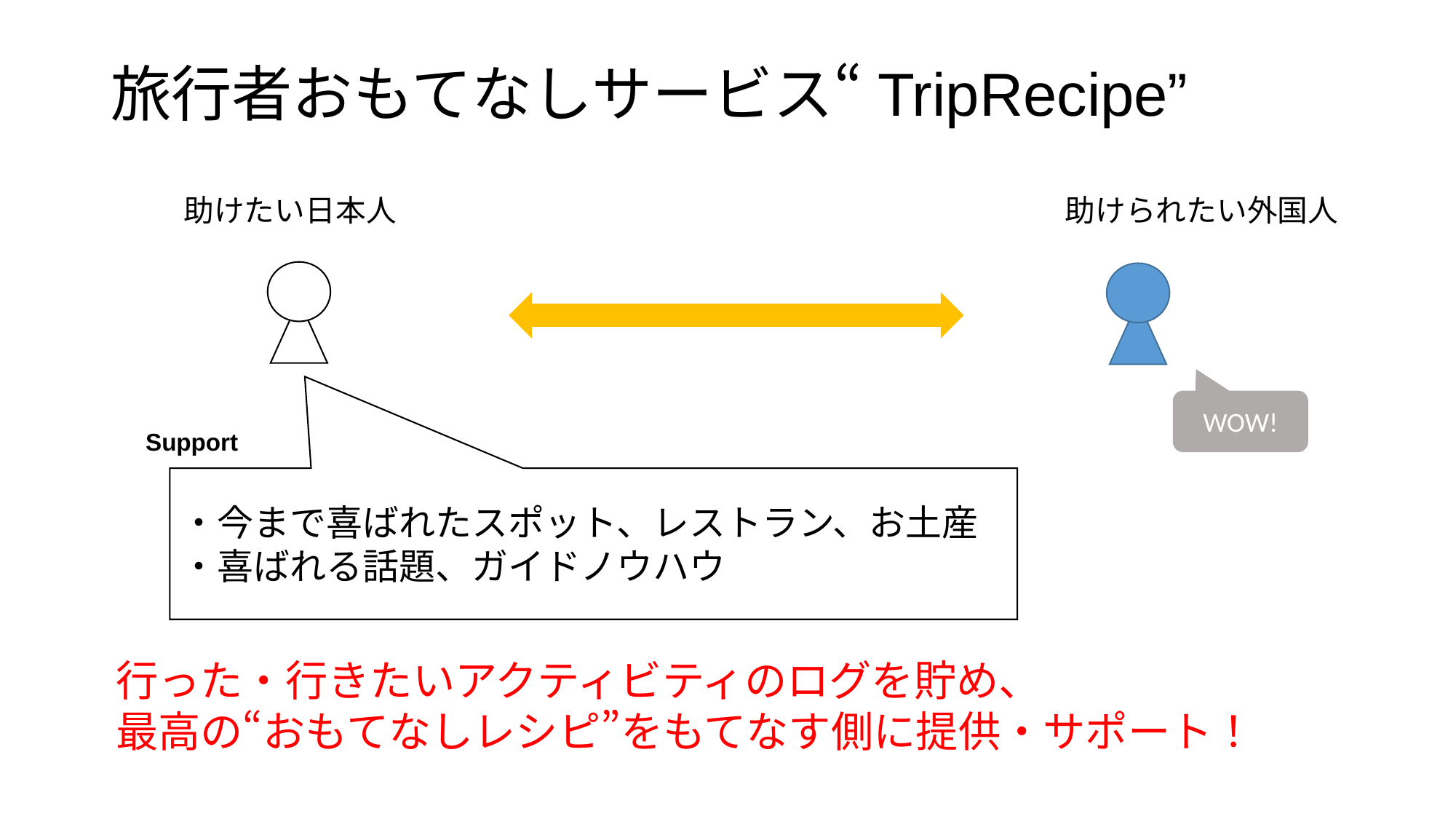

# 旅行者おもてなしサービス“TripRecipe”
助けたい日本人　　　　　　　　　　　　　　　　　　　　　　助けられたい外国人

WOW!
Support
・今まで喜ばれたスポット、レストラン、お土産
・喜ばれる話題、ガイドノウハウ
行った・行きたいアクティビティのログを貯め、
最高の“おもてなしレシピ”をもてなす側に提供・サポート！